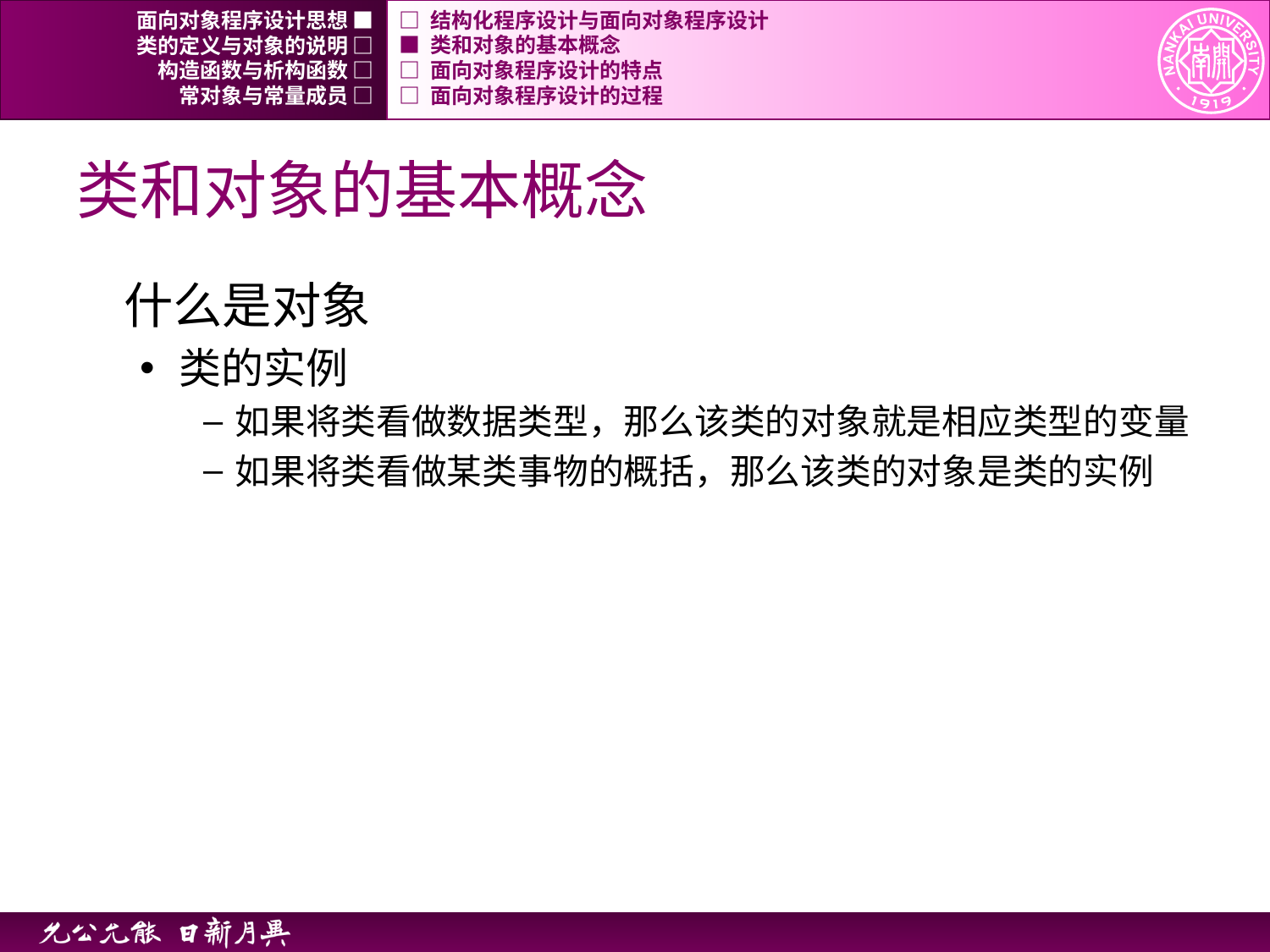

面向对象程序设计思想 ■
□ 结构化程序设计与面向对象程序设计
类的定义与对象的说明 □
■ 类和对象的基本概念
构造函数与析构函数 □
□ 面向对象程序设计的特点
常对象与常量成员 □

□ 面向对象程序设计的过程
# 类和对象的基本概念
什么是对象
类的实例
如果将类看做数据类型，那么该类的对象就是相应类型的变量
如果将类看做某类事物的概括，那么该类的对象是类的实例